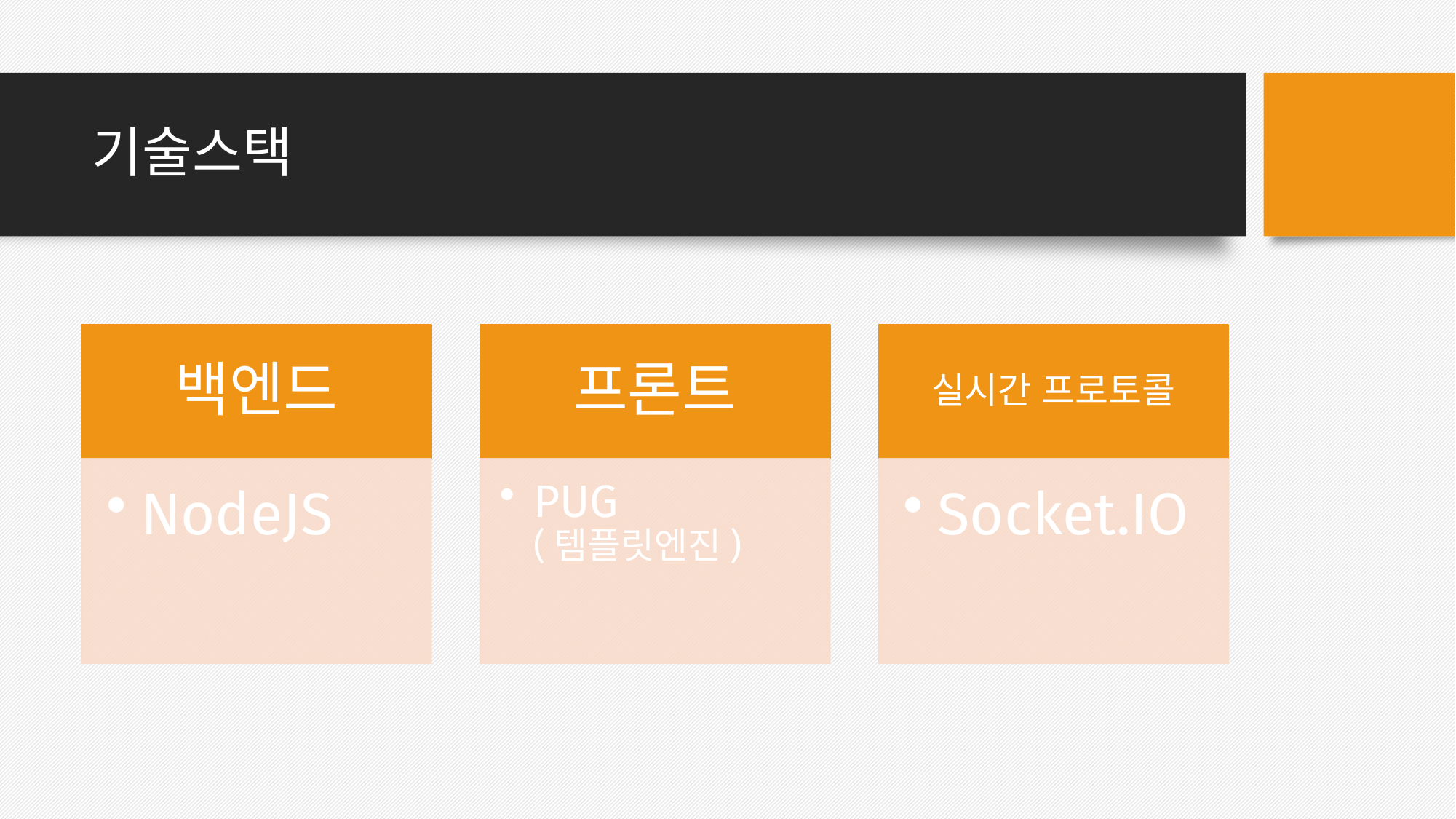

# 기술스택
백엔드
NodeJS
프론트
PUG
(템플릿엔진)
실시간 프로토콜
Socket.IO